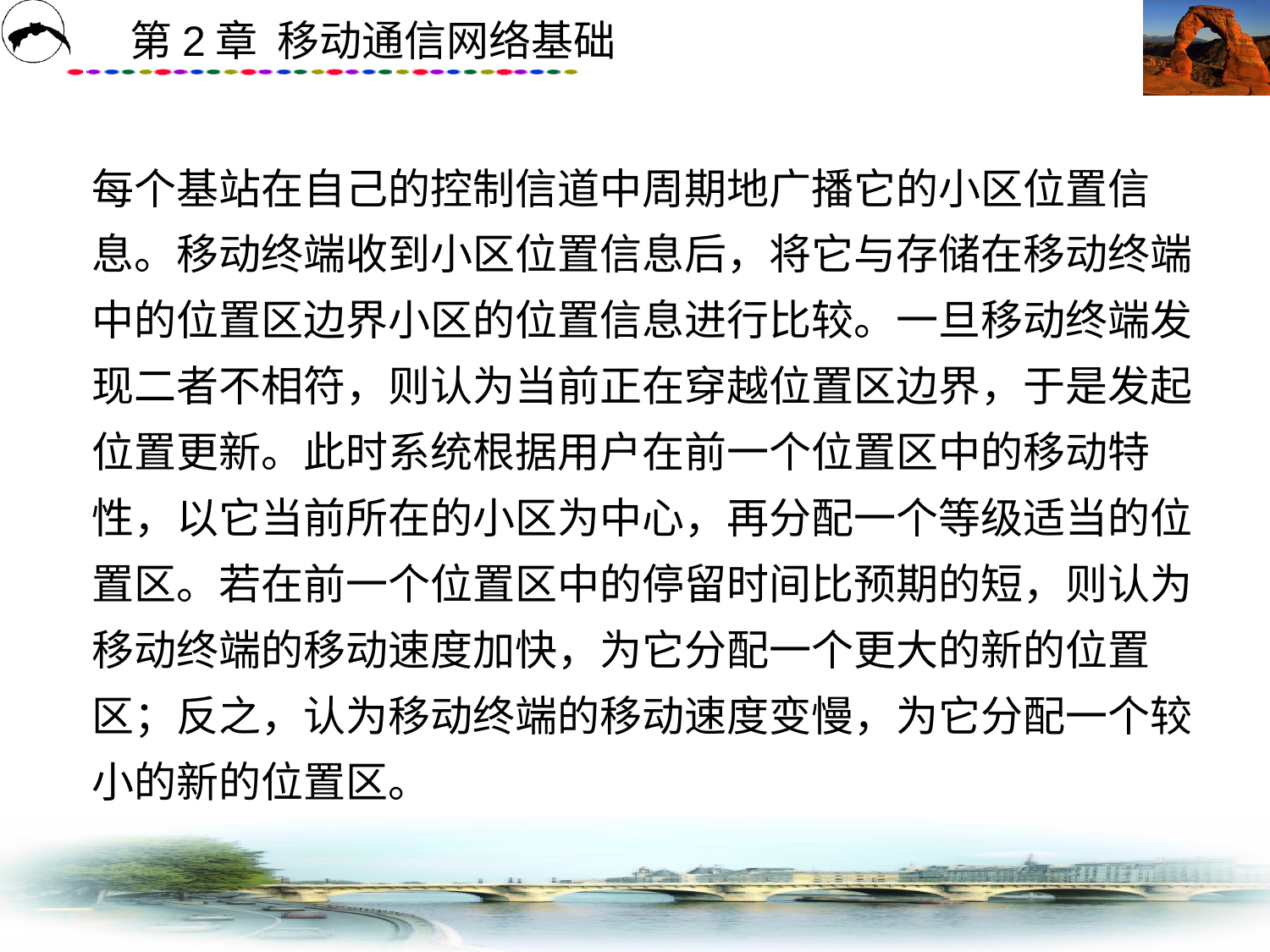

# 每个基站在自己的控制信道中周期地广播它的小区位置信息。移动终端收到小区位置信息后，将它与存储在移动终端中的位置区边界小区的位置信息进行比较。一旦移动终端发现二者不相符，则认为当前正在穿越位置区边界，于是发起位置更新。此时系统根据用户在前一个位置区中的移动特性，以它当前所在的小区为中心，再分配一个等级适当的位置区。若在前一个位置区中的停留时间比预期的短，则认为移动终端的移动速度加快，为它分配一个更大的新的位置区；反之，认为移动终端的移动速度变慢，为它分配一个较小的新的位置区。